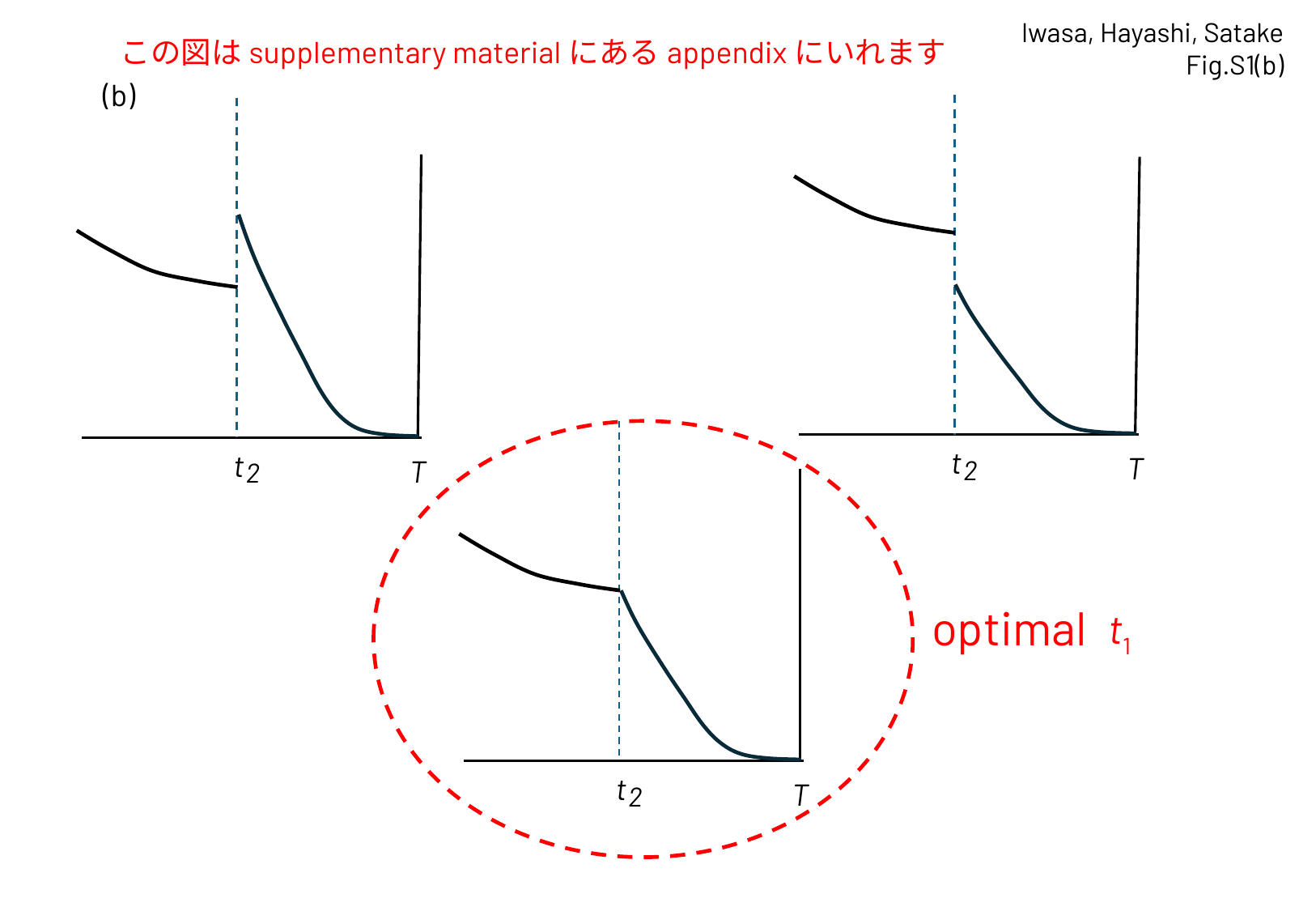

Iwasa, Hayashi, Satake
Fig.S1(b)
この図はsupplementary materialにあるappendixにいれます
(b)

t
2
t
2
T
T

optimal
t1
t
2
T